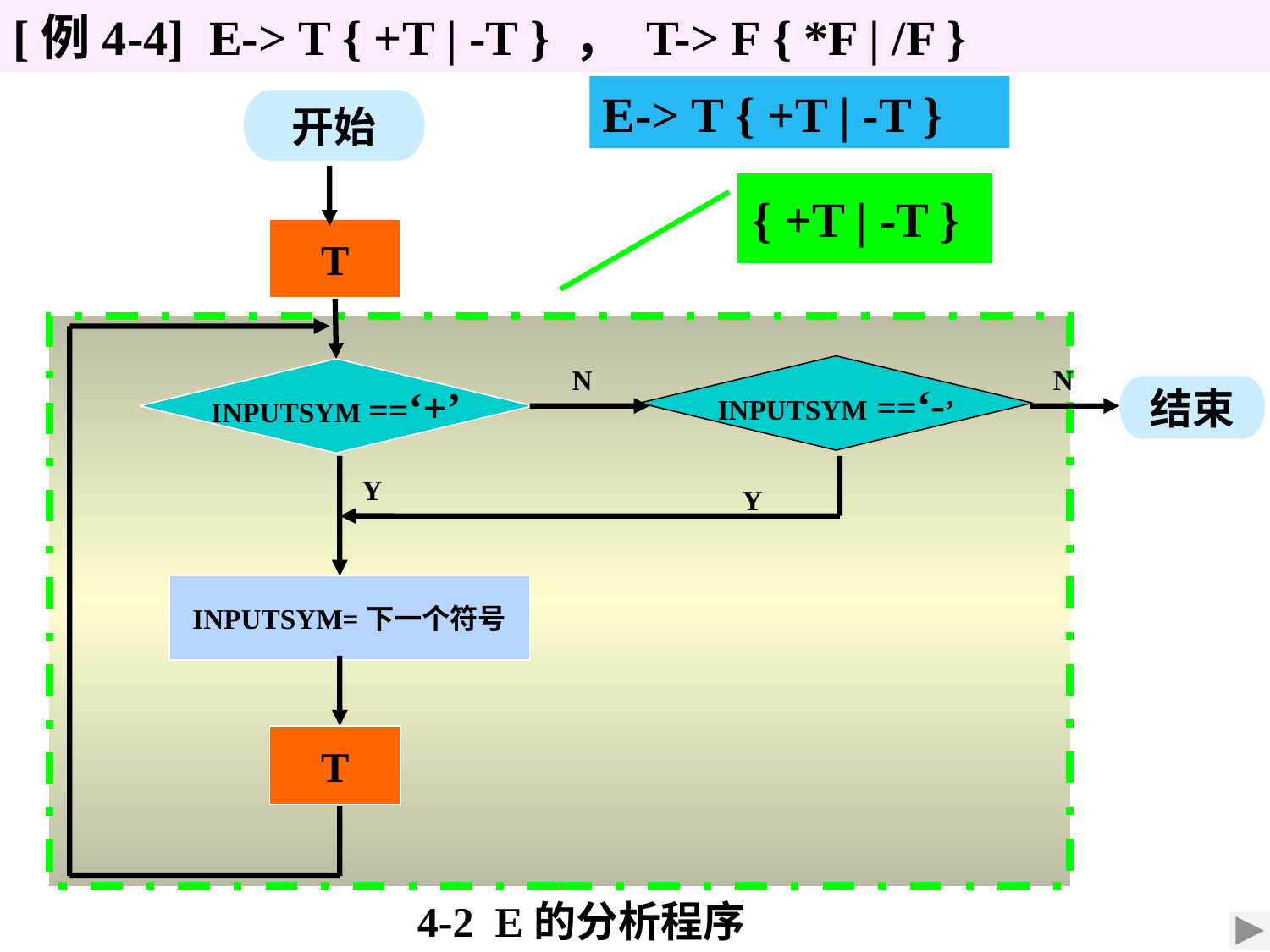

[例4-4]  E-> T { +T | -T } ， T-> F { *F | /F }
E-> T { +T | -T }
开始

T
{ +T | -T }
INPUTSYM ==‘+’

N
INPUTSYM ==‘-’

N
结束

Y
INPUTSYM=下一个符号

Y

T
图4-2  E的分析程序